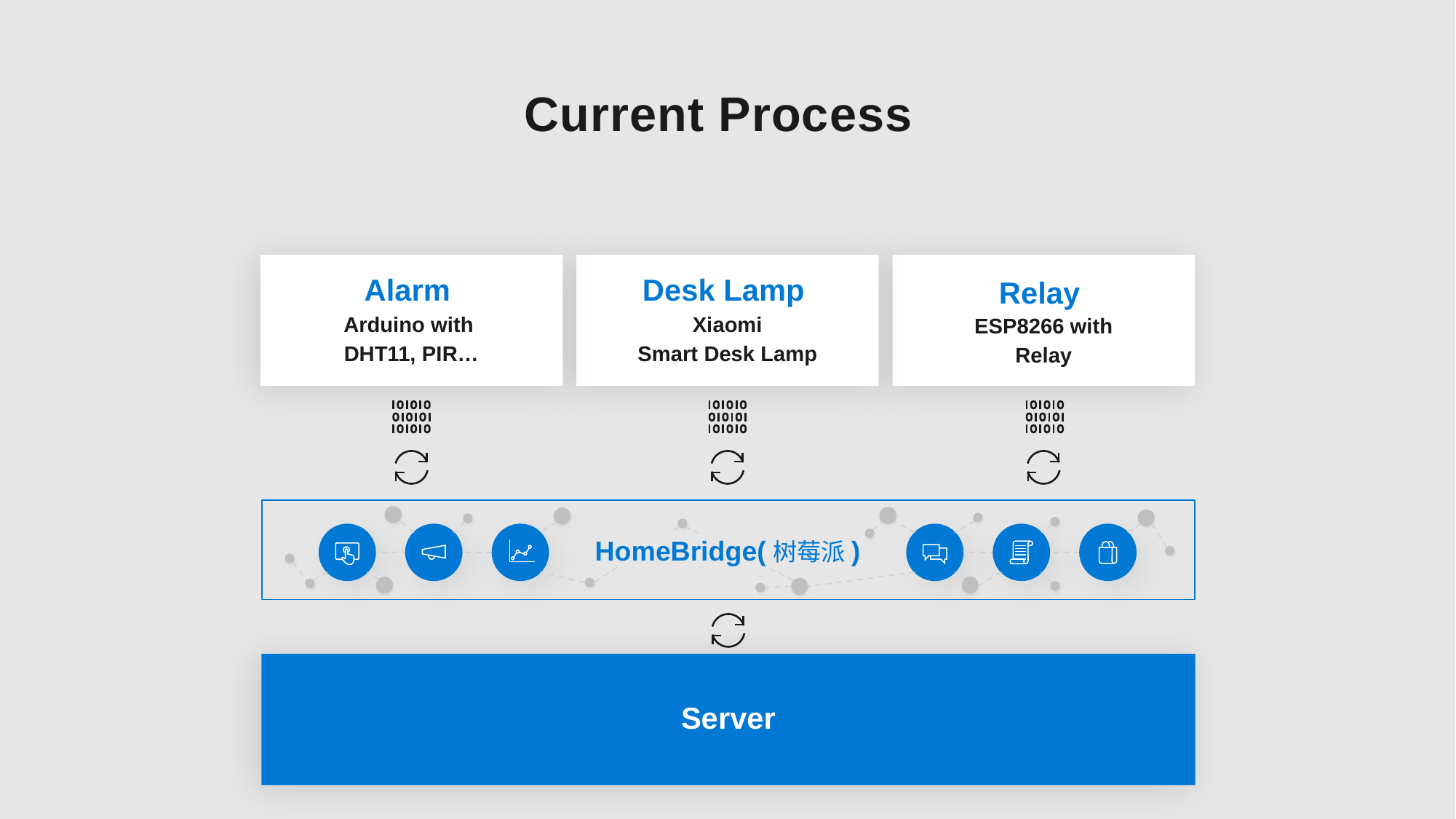

Open Data Initiative, join us
Current Process Principles
Alarm
Arduino with
DHT11, PIR…
Desk Lamp
Xiaomi
Smart Desk Lamp
Relay
ESP8266 with
Relay
…

a

e

c

d

b

f

HomeBridge(树莓派)

Server